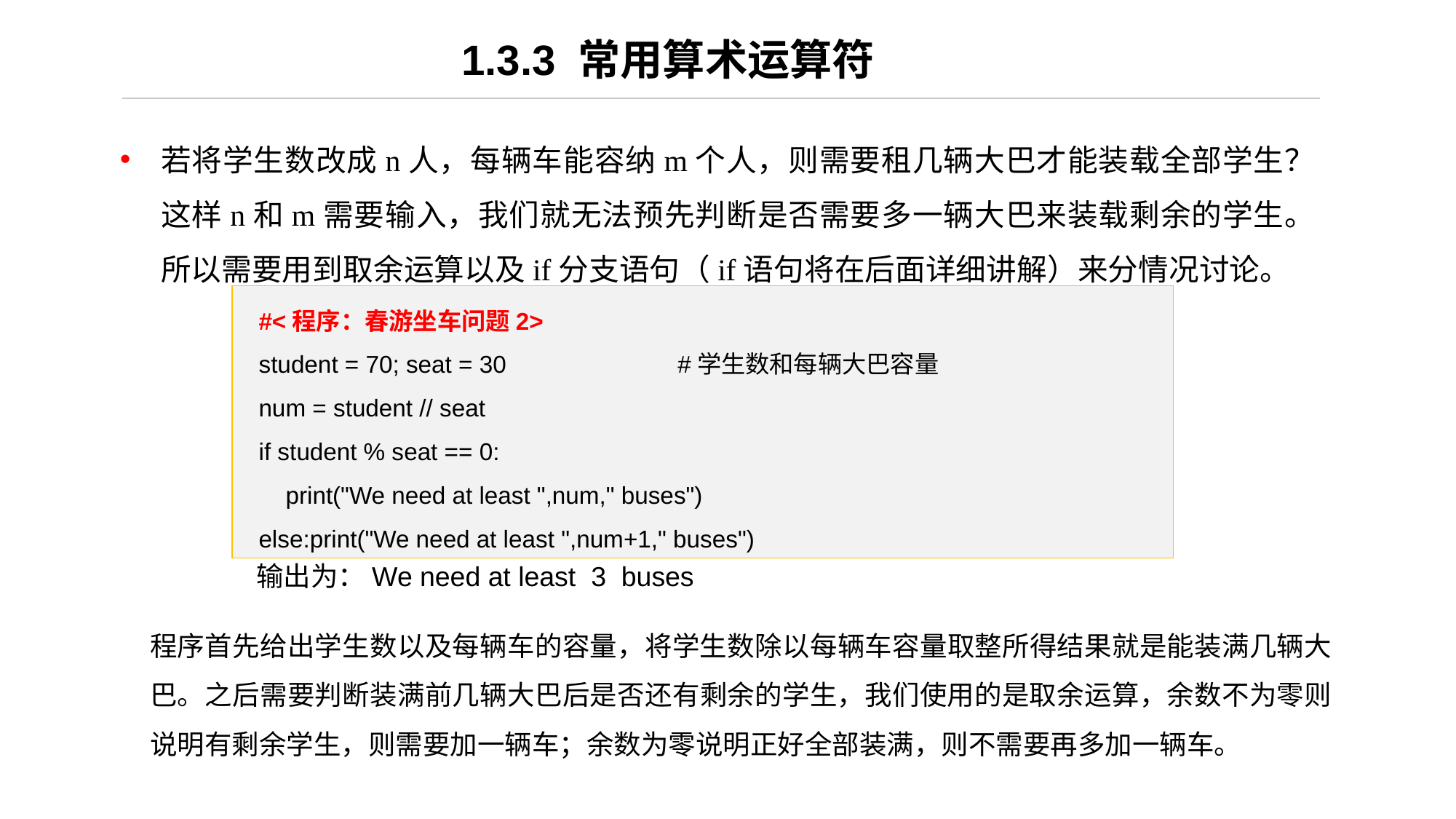

# 1.3.3 常用算术运算符
若将学生数改成n人，每辆车能容纳m个人，则需要租几辆大巴才能装载全部学生？这样n和m需要输入，我们就无法预先判断是否需要多一辆大巴来装载剩余的学生。所以需要用到取余运算以及if分支语句（if语句将在后面详细讲解）来分情况讨论。
#<程序：春游坐车问题2>
student = 70; seat = 30	                #学生数和每辆大巴容量
num = student // seat
if student % seat == 0:
    print("We need at least ",num," buses")
else:print("We need at least ",num+1," buses")
输出为：We need at least  3  buses
程序首先给出学生数以及每辆车的容量，将学生数除以每辆车容量取整所得结果就是能装满几辆大巴。之后需要判断装满前几辆大巴后是否还有剩余的学生，我们使用的是取余运算，余数不为零则说明有剩余学生，则需要加一辆车；余数为零说明正好全部装满，则不需要再多加一辆车。